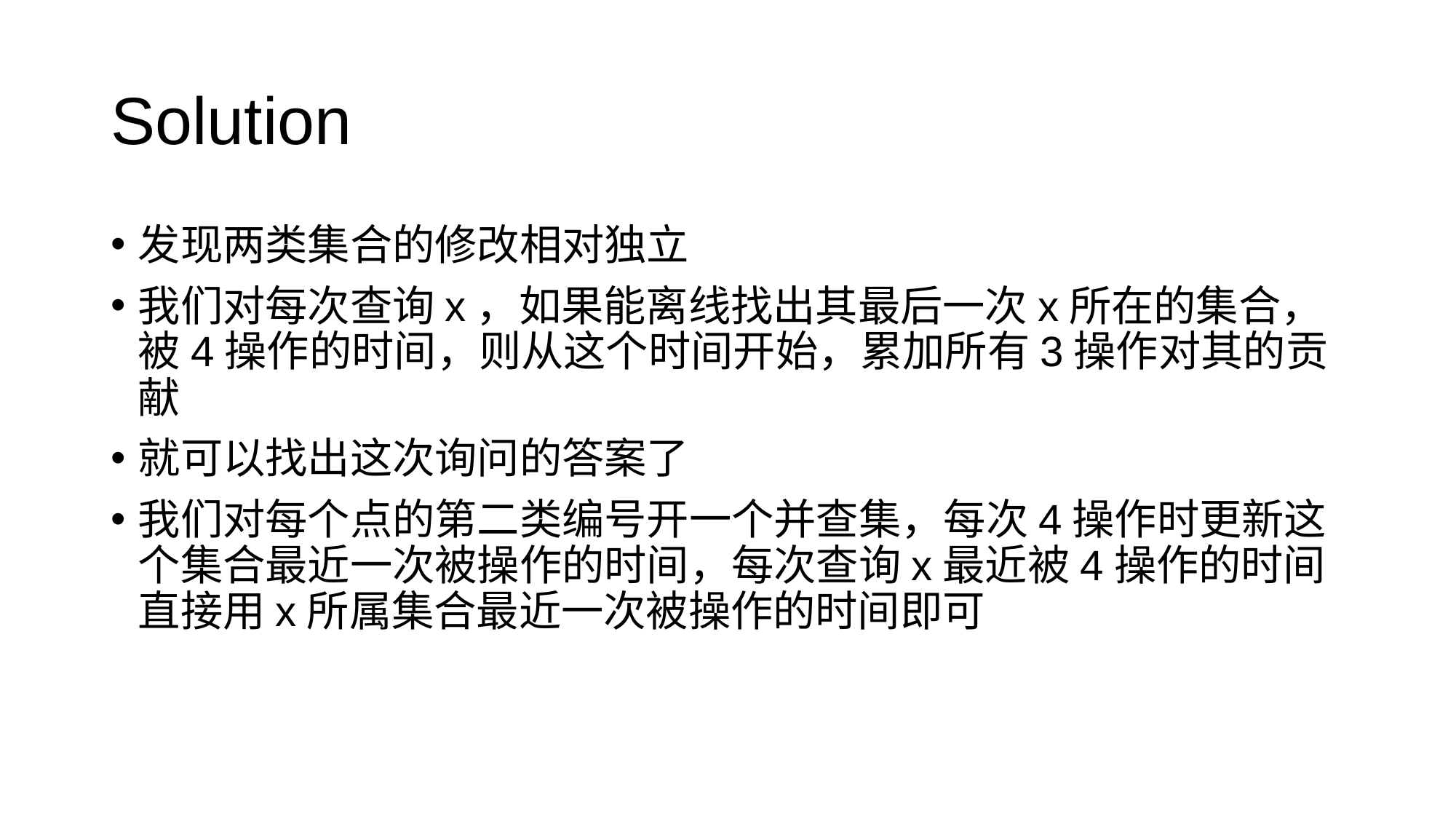

# Solution
发现两类集合的修改相对独立
我们对每次查询x，如果能离线找出其最后一次x所在的集合，被4操作的时间，则从这个时间开始，累加所有3操作对其的贡献
就可以找出这次询问的答案了
我们对每个点的第二类编号开一个并查集，每次4操作时更新这个集合最近一次被操作的时间，每次查询x最近被4操作的时间直接用x所属集合最近一次被操作的时间即可